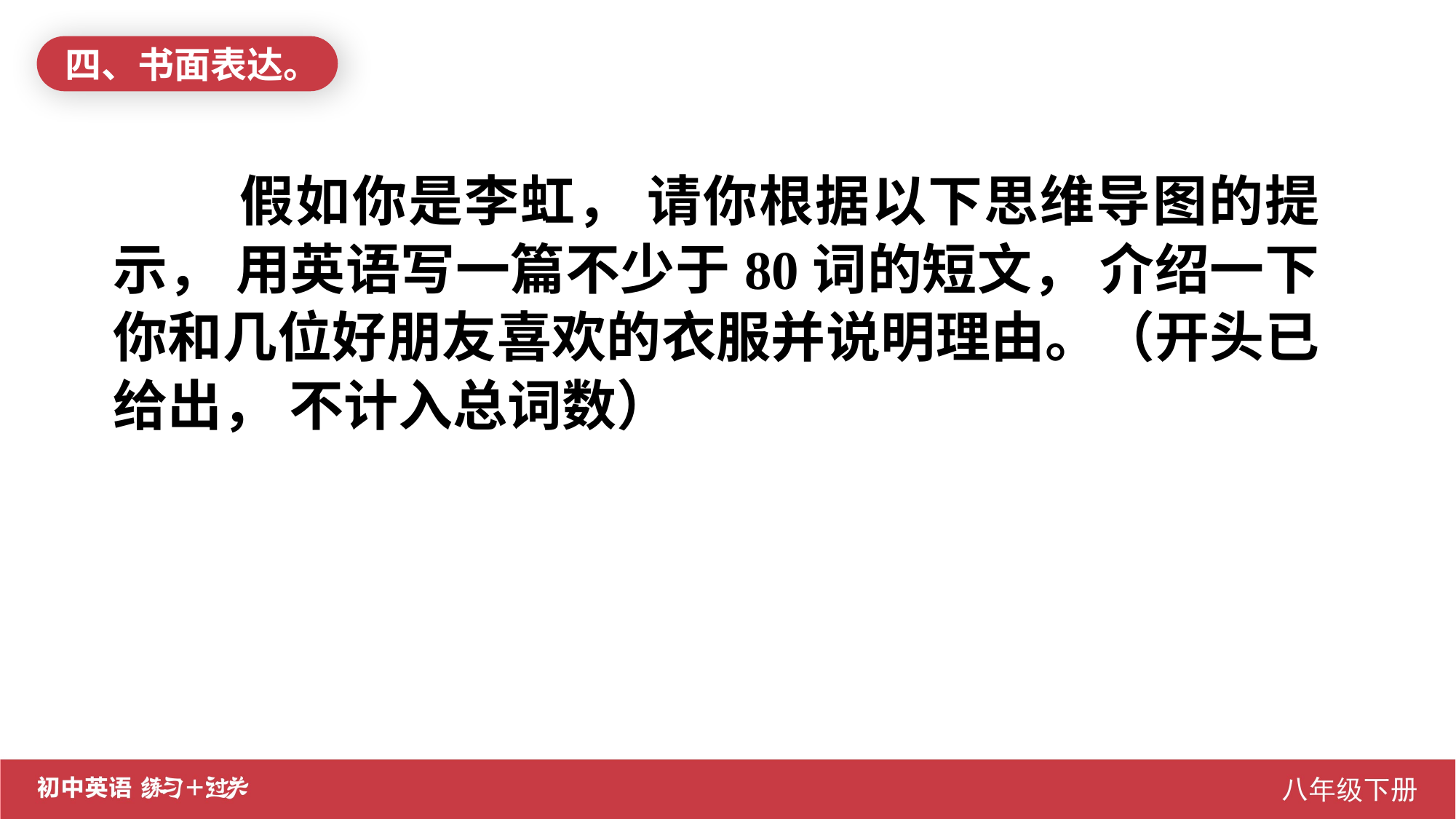

四、书面表达。
        假如你是李虹， 请你根据以下思维导图的提示， 用英语写一篇不少于80词的短文， 介绍一下你和几位好朋友喜欢的衣服并说明理由。（开头已给出， 不计入总词数）